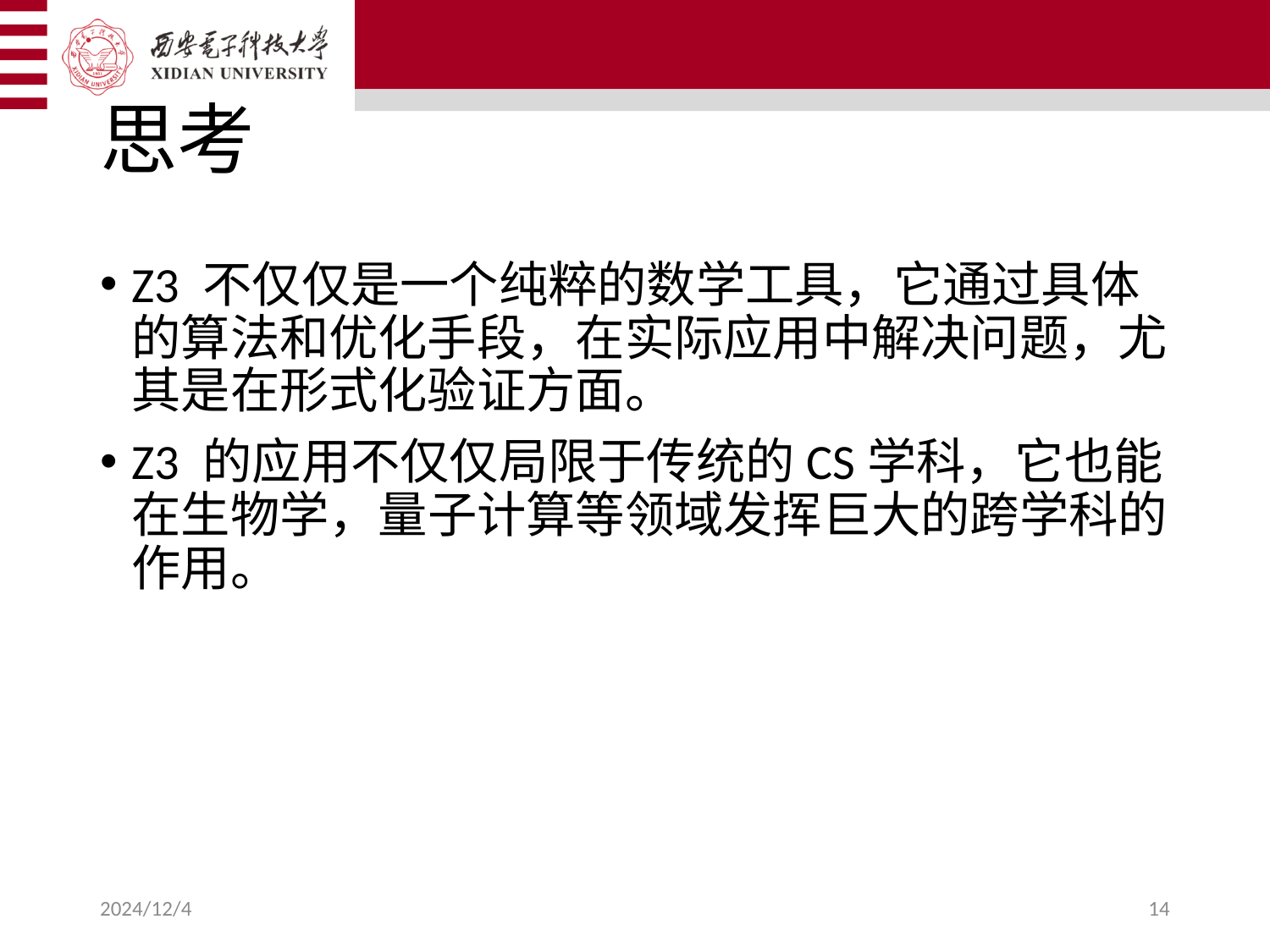

# 思考
Z3 不仅仅是一个纯粹的数学工具，它通过具体的算法和优化手段，在实际应用中解决问题，尤其是在形式化验证方面。
Z3 的应用不仅仅局限于传统的CS学科，它也能在生物学，量子计算等领域发挥巨大的跨学科的作用。
2024/12/4

14